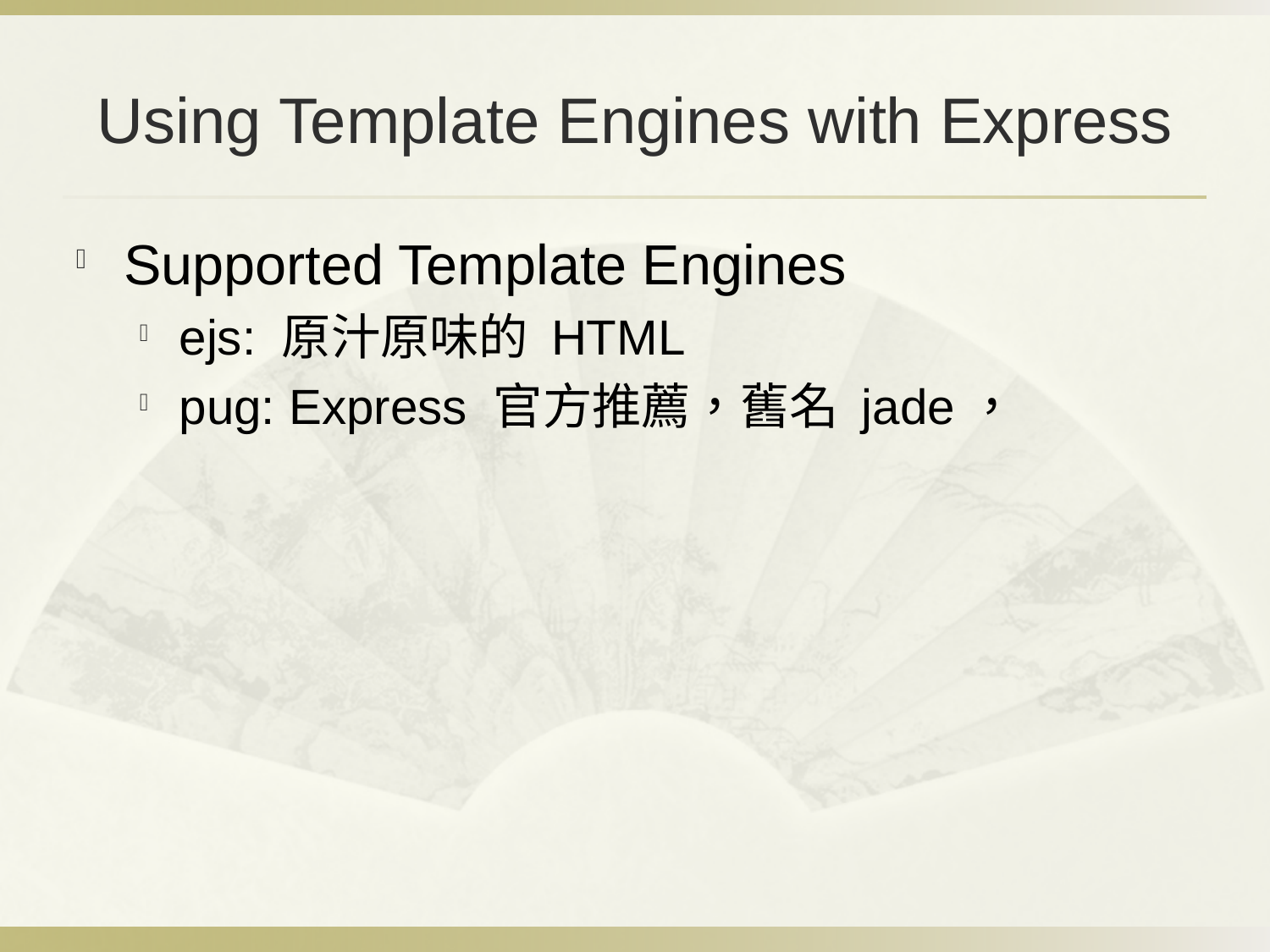

# Using Template Engines with Express
Supported Template Engines
ejs: 原汁原味的 HTML
pug: Express 官方推薦，舊名 jade，